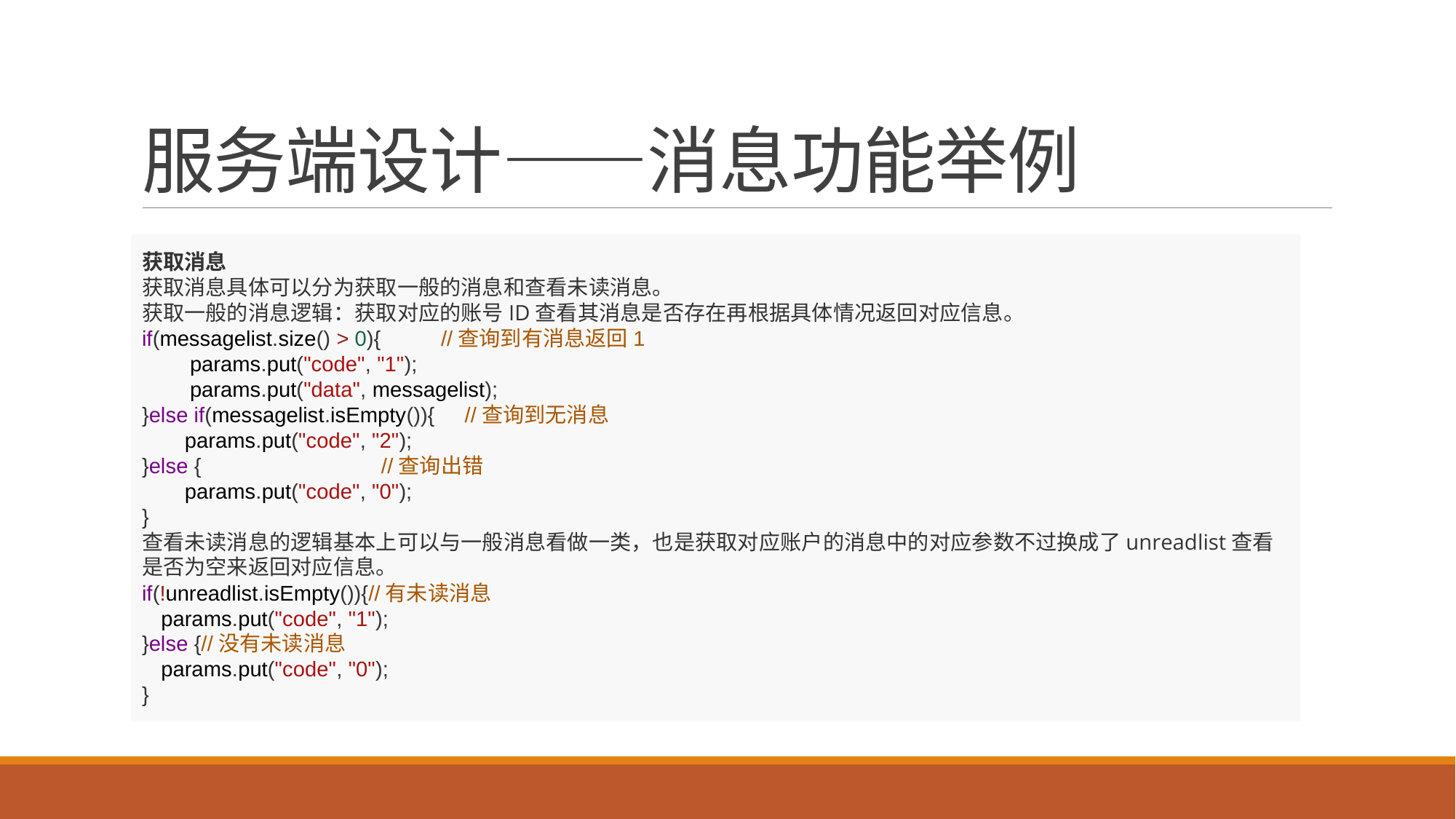

# 服务端设计——消息功能举例
获取消息
获取消息具体可以分为获取一般的消息和查看未读消息。
获取一般的消息逻辑：获取对应的账号ID查看其消息是否存在再根据具体情况返回对应信息。
if(messagelist.size() > 0){          //查询到有消息返回1
        params.put("code", "1");
        params.put("data", messagelist);
}else if(messagelist.isEmpty()){     //查询到无消息
        params.put("code", "2");
}else {                              //查询出错
        params.put("code", "0");
}
查看未读消息的逻辑基本上可以与一般消息看做一类，也是获取对应账户的消息中的对应参数不过换成了unreadlist查看是否为空来返回对应信息。
if(!unreadlist.isEmpty()){//有未读消息
   params.put("code", "1");
}else {//没有未读消息
   params.put("code", "0");
}